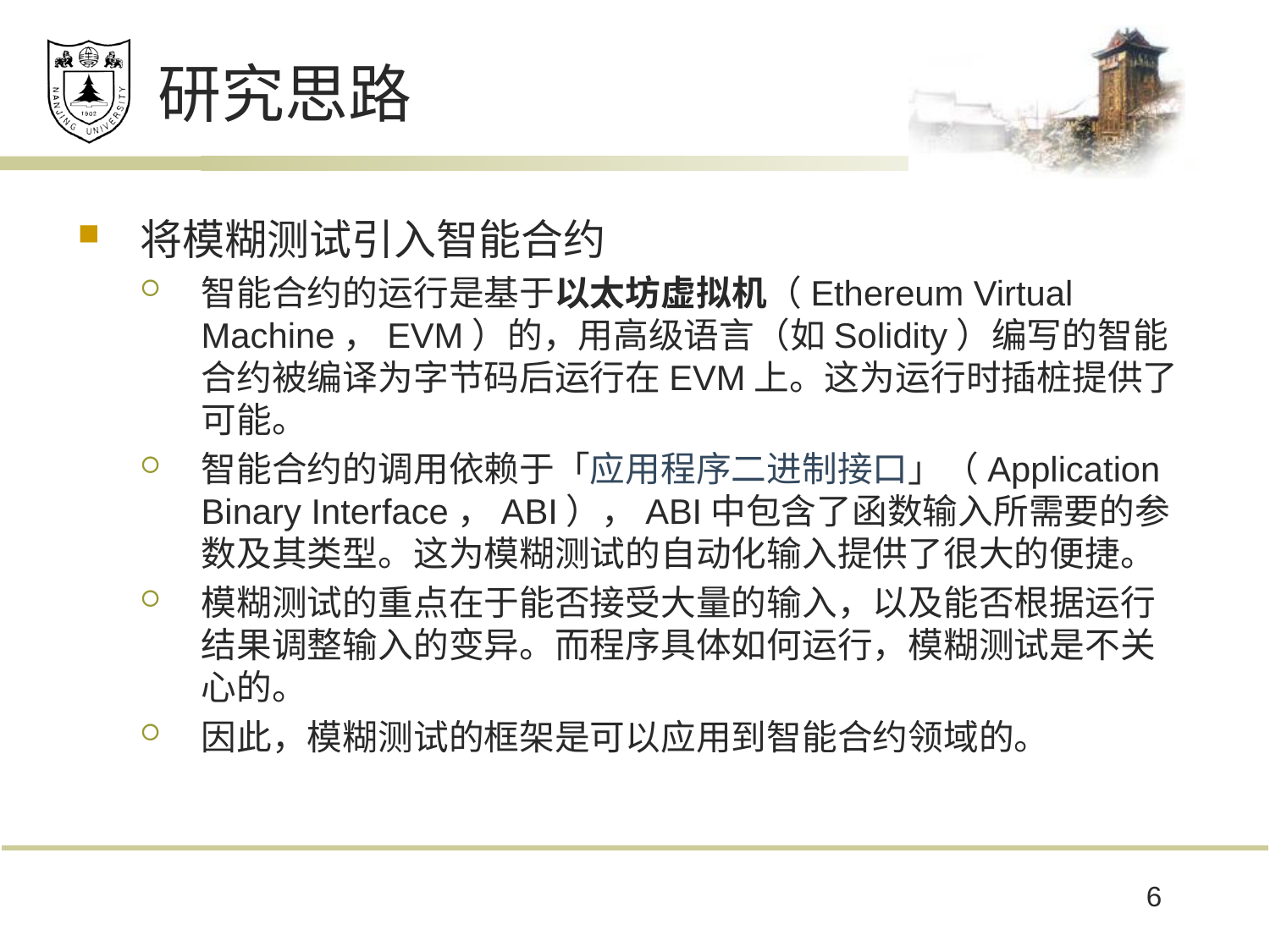

# 研究思路
将模糊测试引入智能合约
智能合约的运行是基于以太坊虚拟机（Ethereum Virtual Machine，EVM）的，用高级语言（如Solidity）编写的智能合约被编译为字节码后运行在EVM上。这为运行时插桩提供了可能。
智能合约的调用依赖于「应用程序二进制接口」（Application Binary Interface，ABI），ABI中包含了函数输入所需要的参数及其类型。这为模糊测试的自动化输入提供了很大的便捷。
模糊测试的重点在于能否接受大量的输入，以及能否根据运行结果调整输入的变异。而程序具体如何运行，模糊测试是不关心的。
因此，模糊测试的框架是可以应用到智能合约领域的。

6